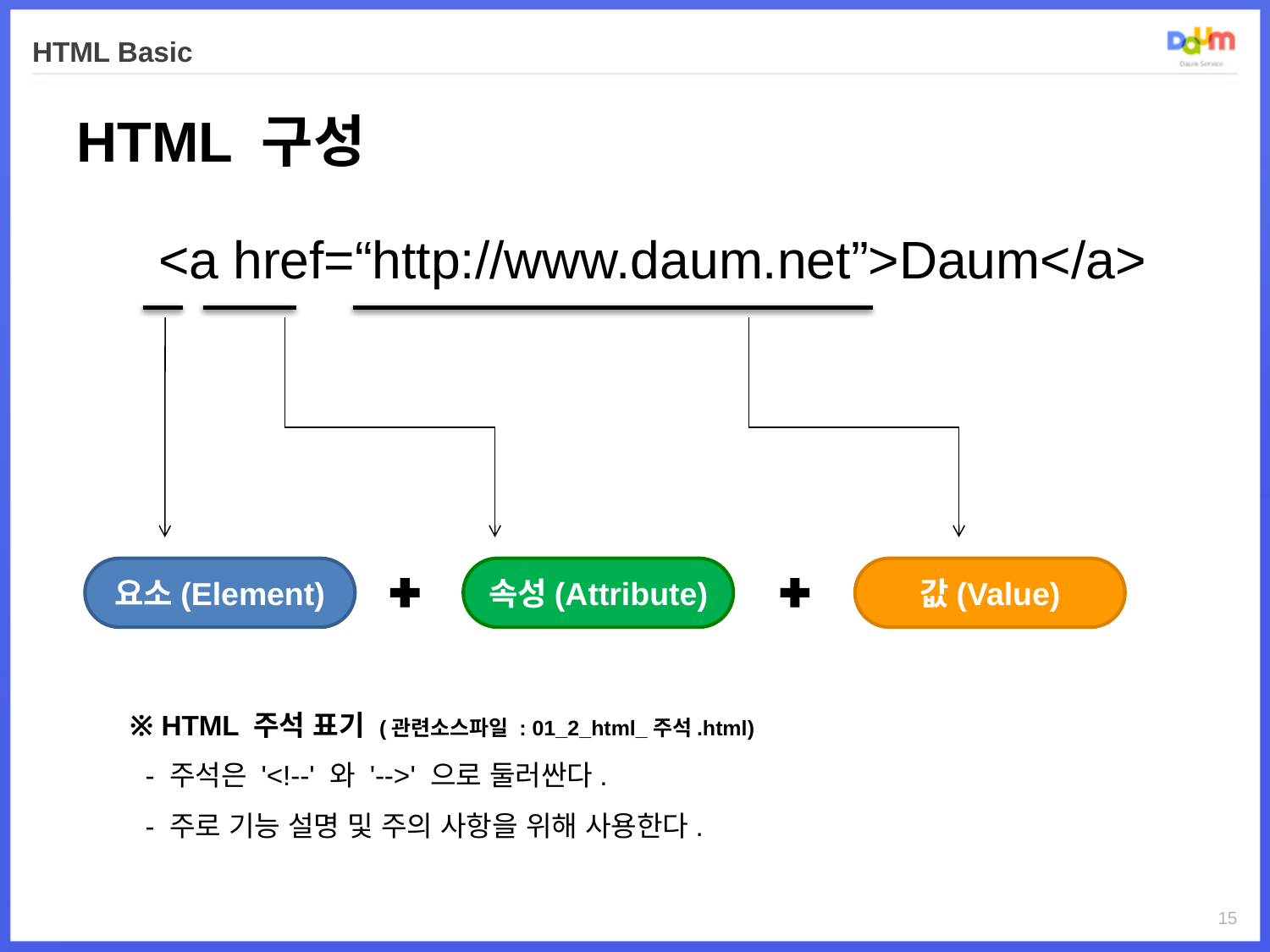

# HTML Basic
HTML 구성
<a href=“http://www.daum.net”>Daum</a>
요소(Element)
속성(Attribute)
값(Value)

 ※ HTML 주석 표기 (관련소스파일 : 01_2_html_주석.html)
   - 주석은 '<!--' 와 '-->' 으로 둘러싼다.
   - 주로 기능 설명 및 주의 사항을 위해 사용한다.
15